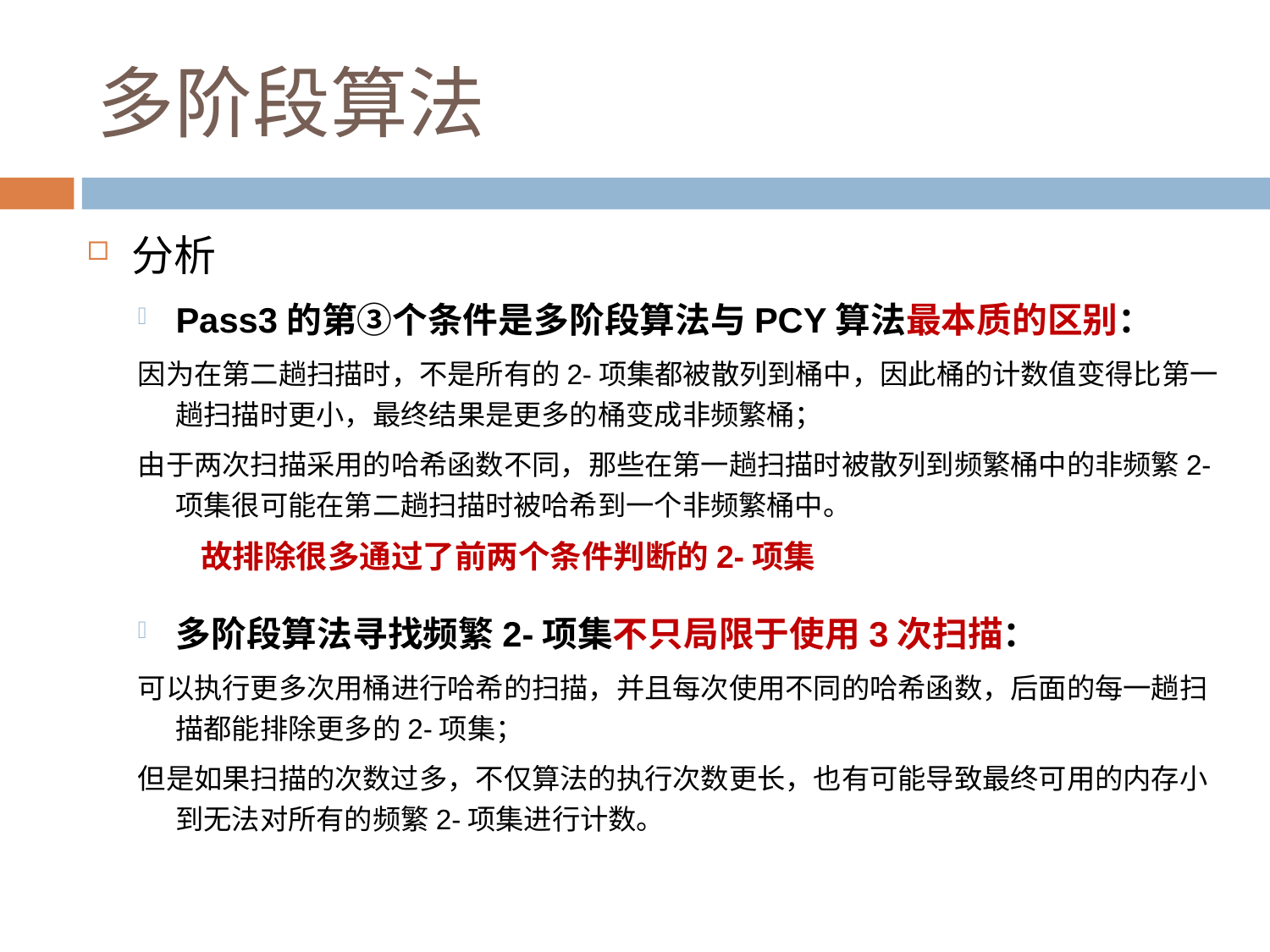

# 多阶段算法
28
分析
Pass3的第③个条件是多阶段算法与PCY算法最本质的区别：
因为在第二趟扫描时，不是所有的2-项集都被散列到桶中，因此桶的计数值变得比第一趟扫描时更小，最终结果是更多的桶变成非频繁桶；
由于两次扫描采用的哈希函数不同，那些在第一趟扫描时被散列到频繁桶中的非频繁2-项集很可能在第二趟扫描时被哈希到一个非频繁桶中。

多阶段算法寻找频繁2-项集不只局限于使用3次扫描：
可以执行更多次用桶进行哈希的扫描，并且每次使用不同的哈希函数，后面的每一趟扫描都能排除更多的2-项集；
但是如果扫描的次数过多，不仅算法的执行次数更长，也有可能导致最终可用的内存小到无法对所有的频繁2-项集进行计数。

故排除很多通过了前两个条件判断的2-项集